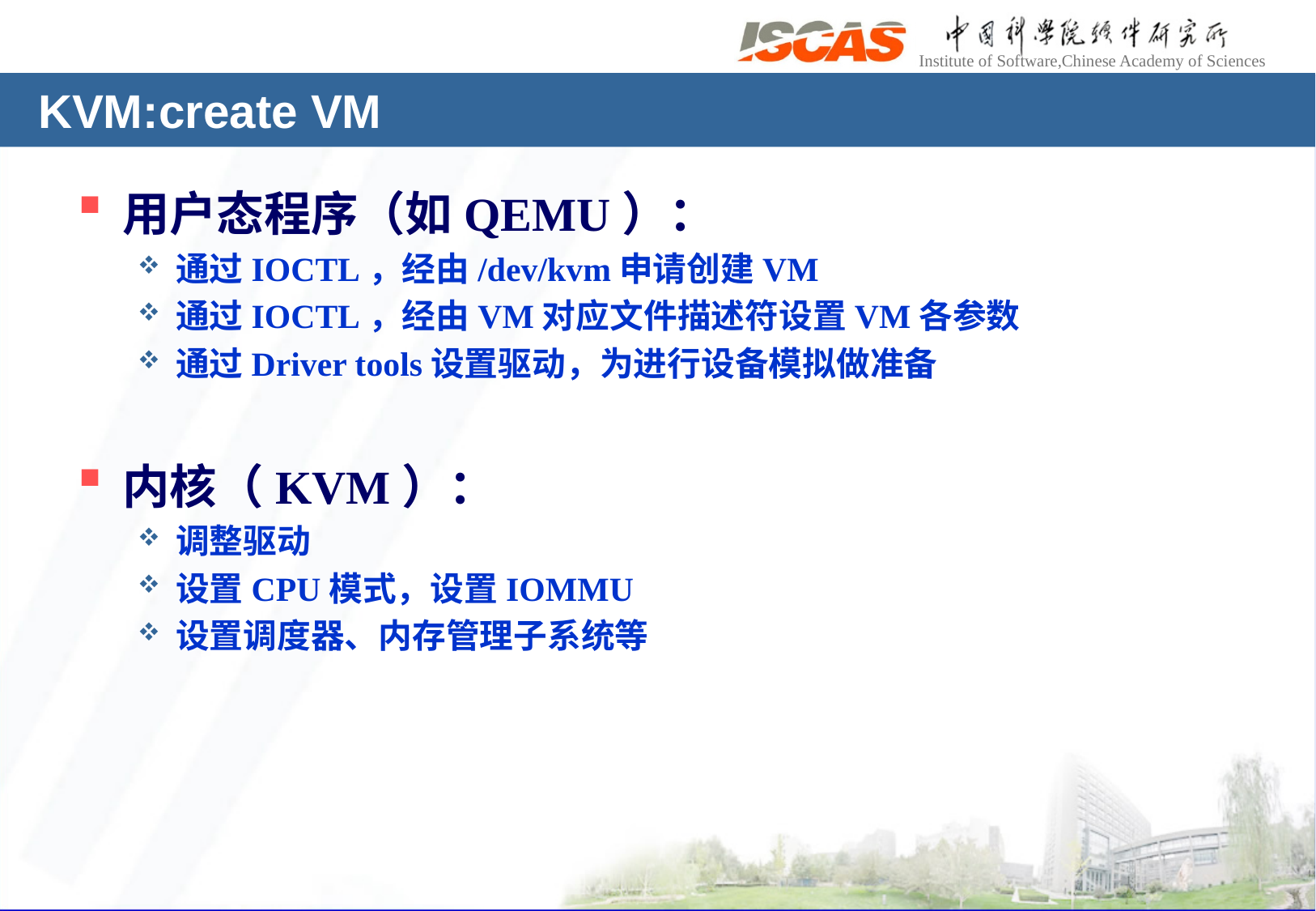

# KVM:create VM
用户态程序（如QEMU）：
通过IOCTL，经由/dev/kvm申请创建VM
通过IOCTL，经由VM对应文件描述符设置VM各参数
通过Driver tools设置驱动，为进行设备模拟做准备

内核（KVM）：
调整驱动
设置CPU模式，设置IOMMU
设置调度器、内存管理子系统等